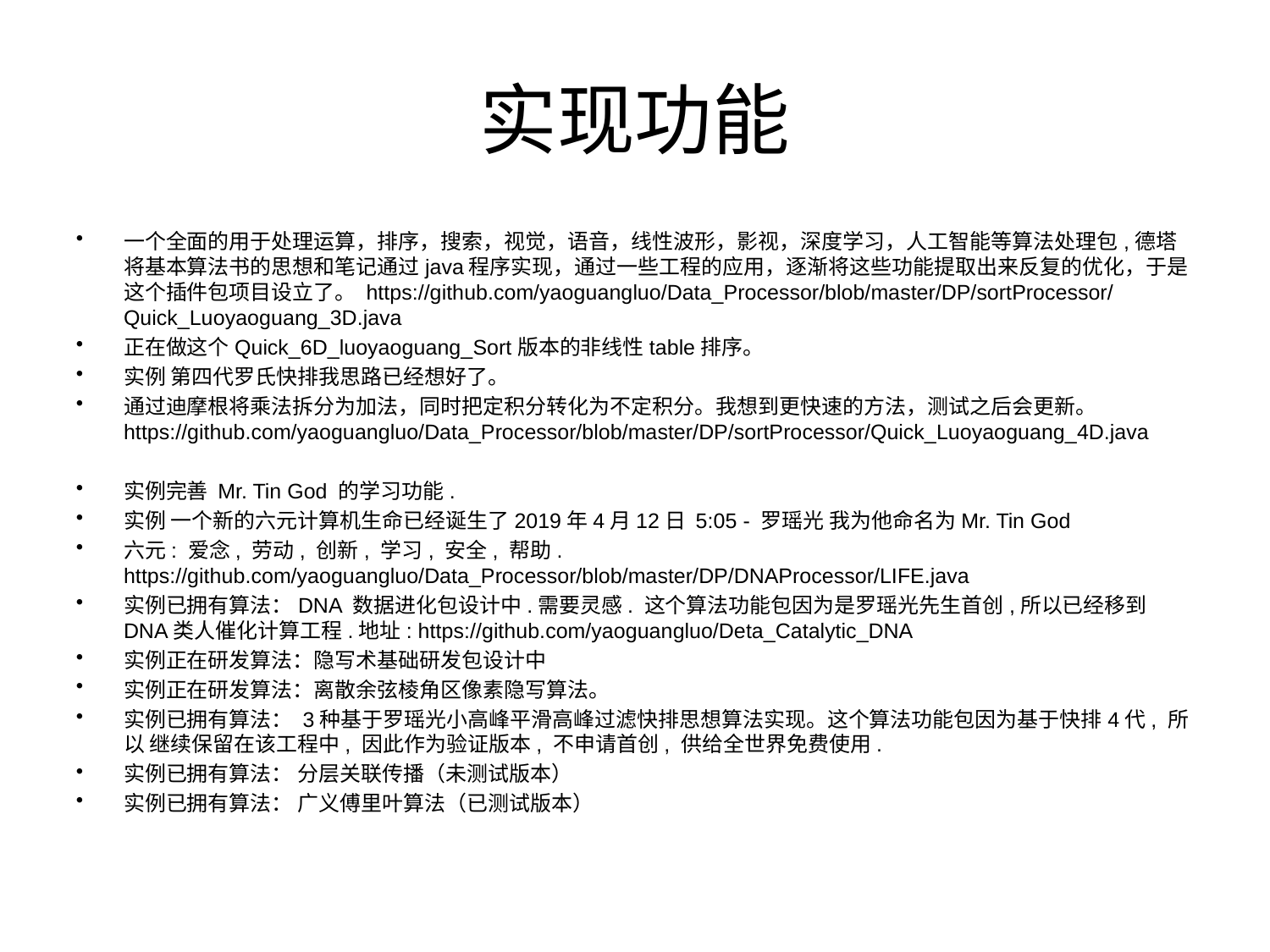

# 实现功能
一个全面的用于处理运算，排序，搜索，视觉，语音，线性波形，影视，深度学习，人工智能等算法处理包,德塔将基本算法书的思想和笔记通过java程序实现，通过一些工程的应用，逐渐将这些功能提取出来反复的优化，于是这个插件包项目设立了。 https://github.com/yaoguangluo/Data_Processor/blob/master/DP/sortProcessor/Quick_Luoyaoguang_3D.java
正在做这个Quick_6D_luoyaoguang_Sort版本的非线性table排序。
实例 第四代罗氏快排我思路已经想好了。
通过迪摩根将乘法拆分为加法，同时把定积分转化为不定积分。我想到更快速的方法，测试之后会更新。 https://github.com/yaoguangluo/Data_Processor/blob/master/DP/sortProcessor/Quick_Luoyaoguang_4D.java

实例完善 Mr. Tin God 的学习功能.
实例 一个新的六元计算机生命已经诞生了2019年4月12日 5:05 - 罗瑶光 我为他命名为Mr. Tin God
六元: 爱念, 劳动, 创新, 学习, 安全, 帮助. https://github.com/yaoguangluo/Data_Processor/blob/master/DP/DNAProcessor/LIFE.java
实例已拥有算法：DNA 数据进化包设计中.需要灵感. 这个算法功能包因为是罗瑶光先生首创,所以已经移到 DNA类人催化计算工程.地址: https://github.com/yaoguangluo/Deta_Catalytic_DNA
实例正在研发算法：隐写术基础研发包设计中
实例正在研发算法：离散余弦棱角区像素隐写算法。
实例已拥有算法： 3种基于罗瑶光小高峰平滑高峰过滤快排思想算法实现。这个算法功能包因为基于快排4代, 所以 继续保留在该工程中, 因此作为验证版本, 不申请首创, 供给全世界免费使用.
实例已拥有算法： 分层关联传播（未测试版本）
实例已拥有算法： 广义傅里叶算法（已测试版本）